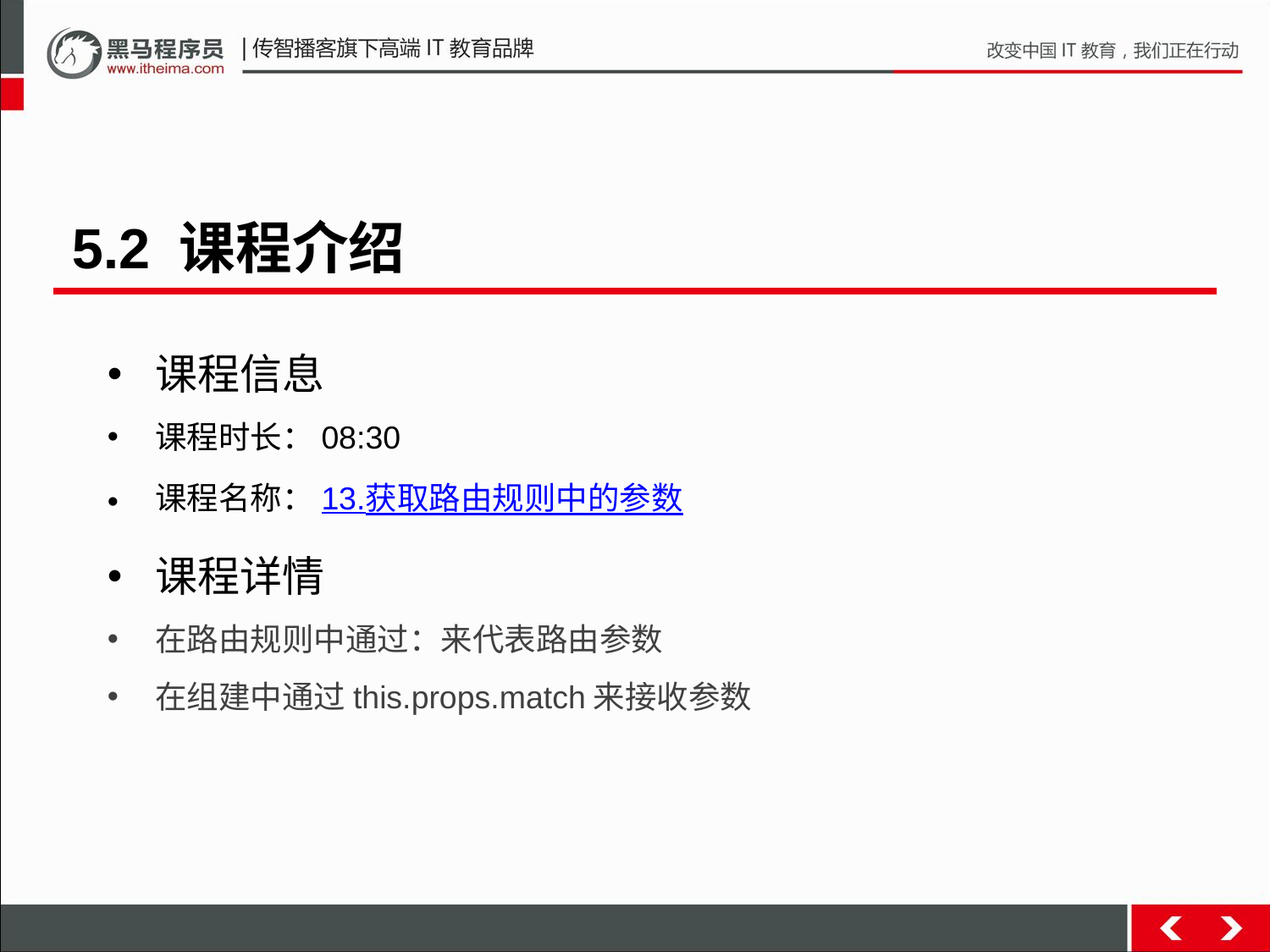

5.2 课程介绍
课程信息
课程时长：08:30
课程名称：13.获取路由规则中的参数
课程详情
在路由规则中通过：来代表路由参数
在组建中通过this.props.match来接收参数